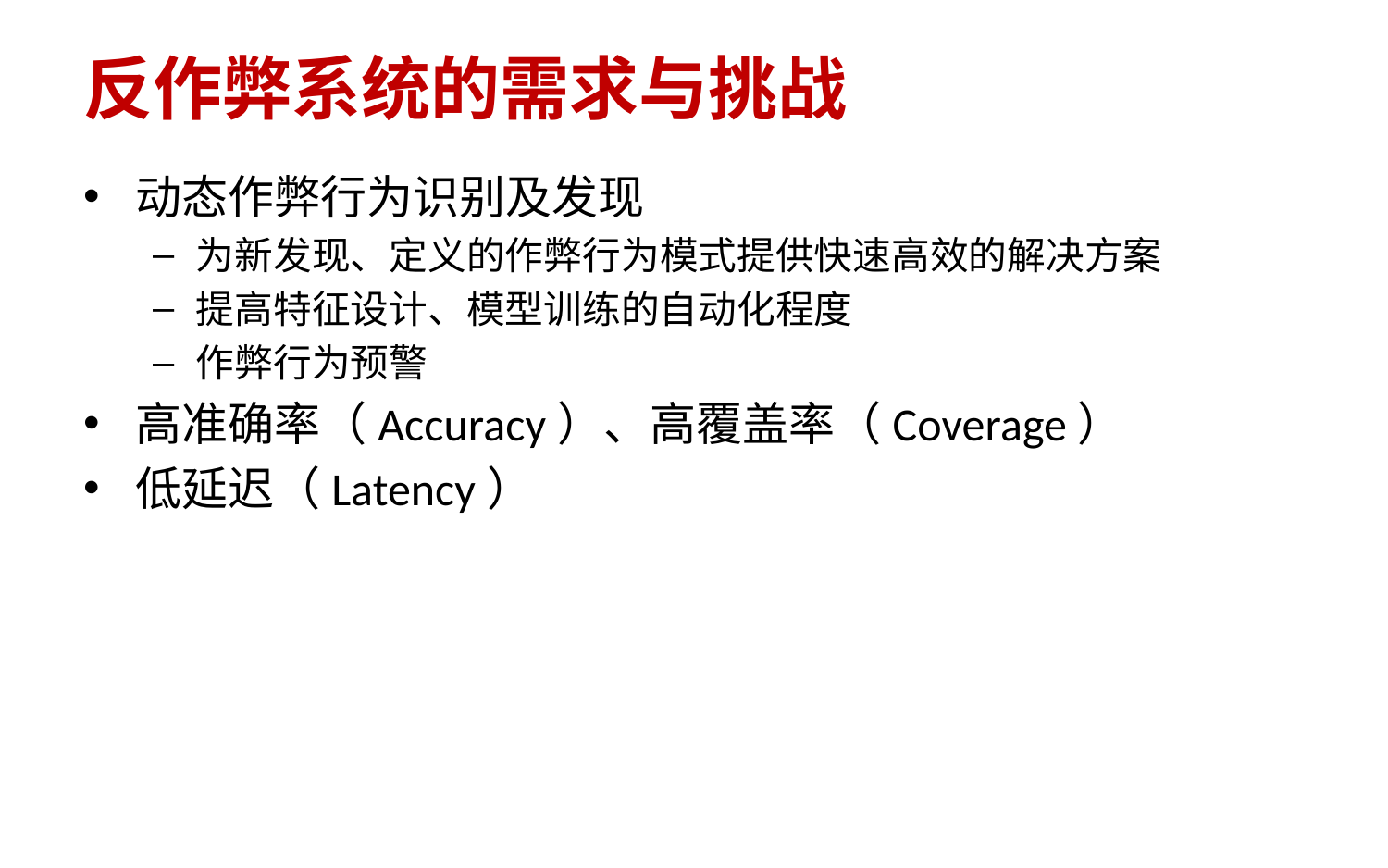

# 反作弊系统的需求与挑战
动态作弊行为识别及发现
为新发现、定义的作弊行为模式提供快速高效的解决方案
提高特征设计、模型训练的自动化程度
作弊行为预警
高准确率（Accuracy）、高覆盖率（Coverage）
低延迟（Latency）